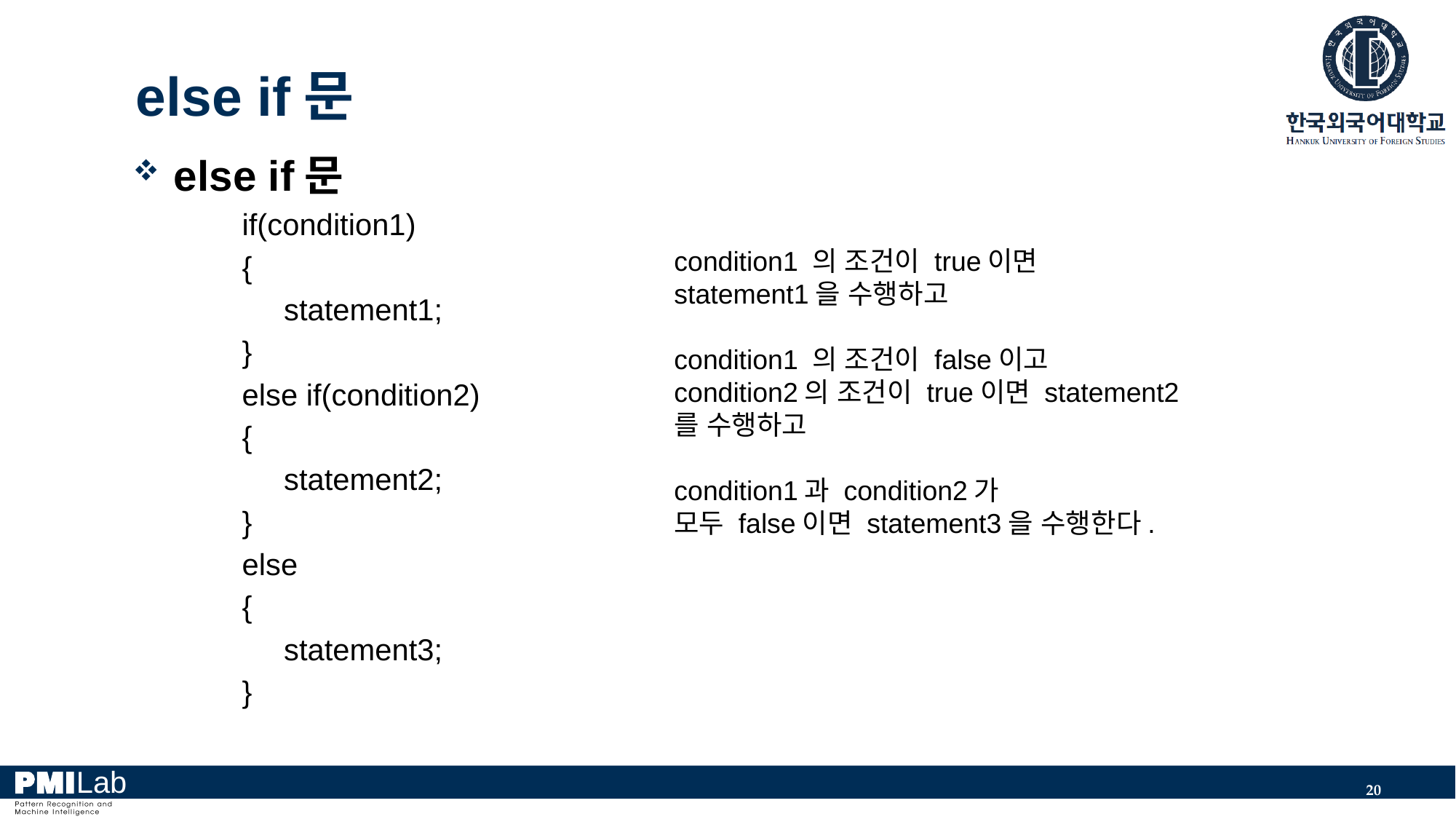

# else if문
else if문
	if(condition1)
	{
	     statement1;
	}
	else if(condition2)
	{
	     statement2;
	}
	else
	{
	     statement3;
	}
condition1 의 조건이 true이면 statement1을 수행하고

condition1 의 조건이 false이고 condition2의 조건이 true이면 statement2를 수행하고

condition1과 condition2가
모두 false이면 statement3을 수행한다.
20